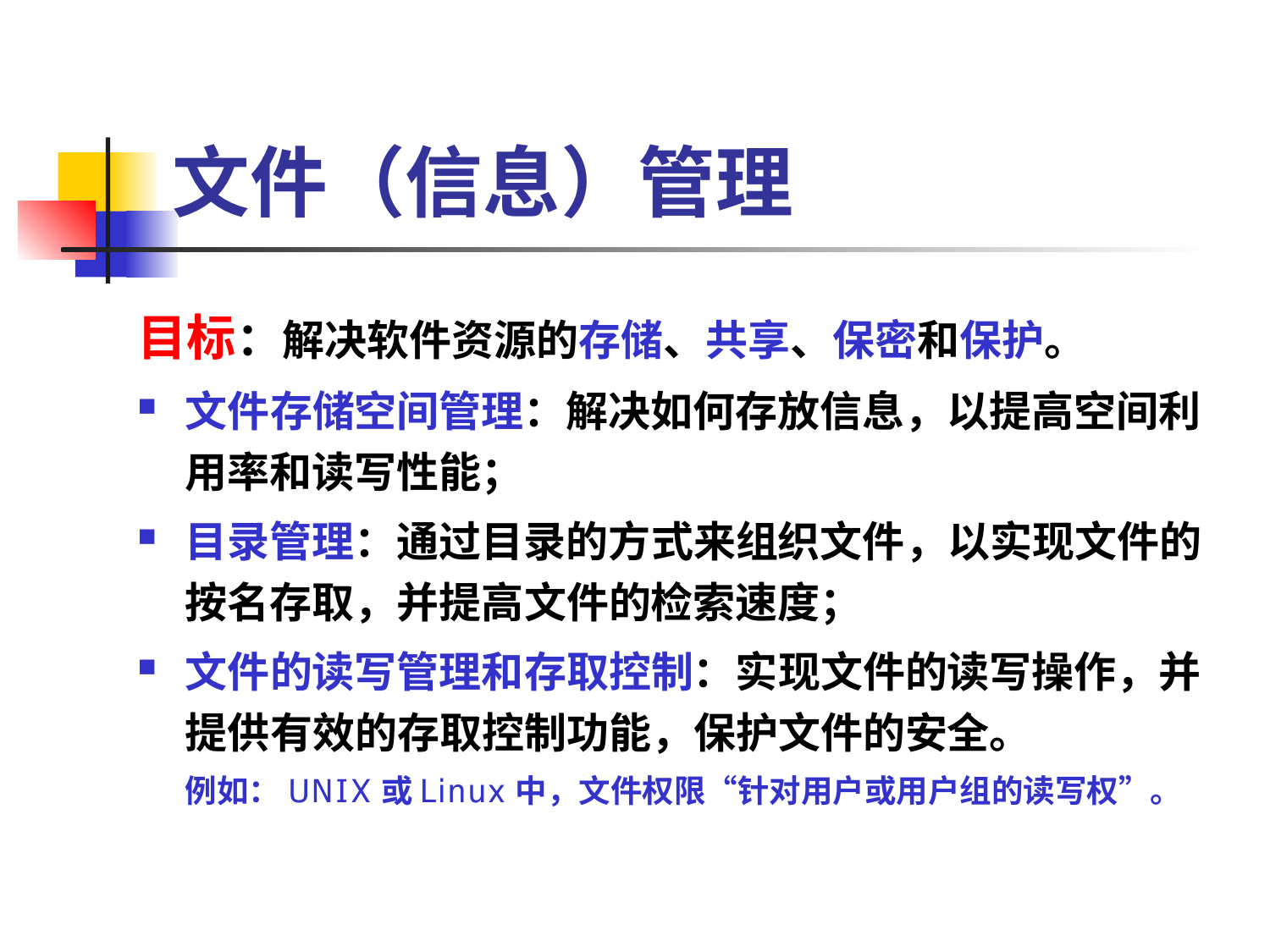

# 文件（信息）管理
目标：解决软件资源的存储、共享、保密和保护。
文件存储空间管理：解决如何存放信息，以提高空间利用率和读写性能；
目录管理：通过目录的方式来组织文件，以实现文件的按名存取，并提高文件的检索速度；
文件的读写管理和存取控制：实现文件的读写操作，并提供有效的存取控制功能，保护文件的安全。
	例如：UNIX或Linux中，文件权限“针对用户或用户组的读写权”。